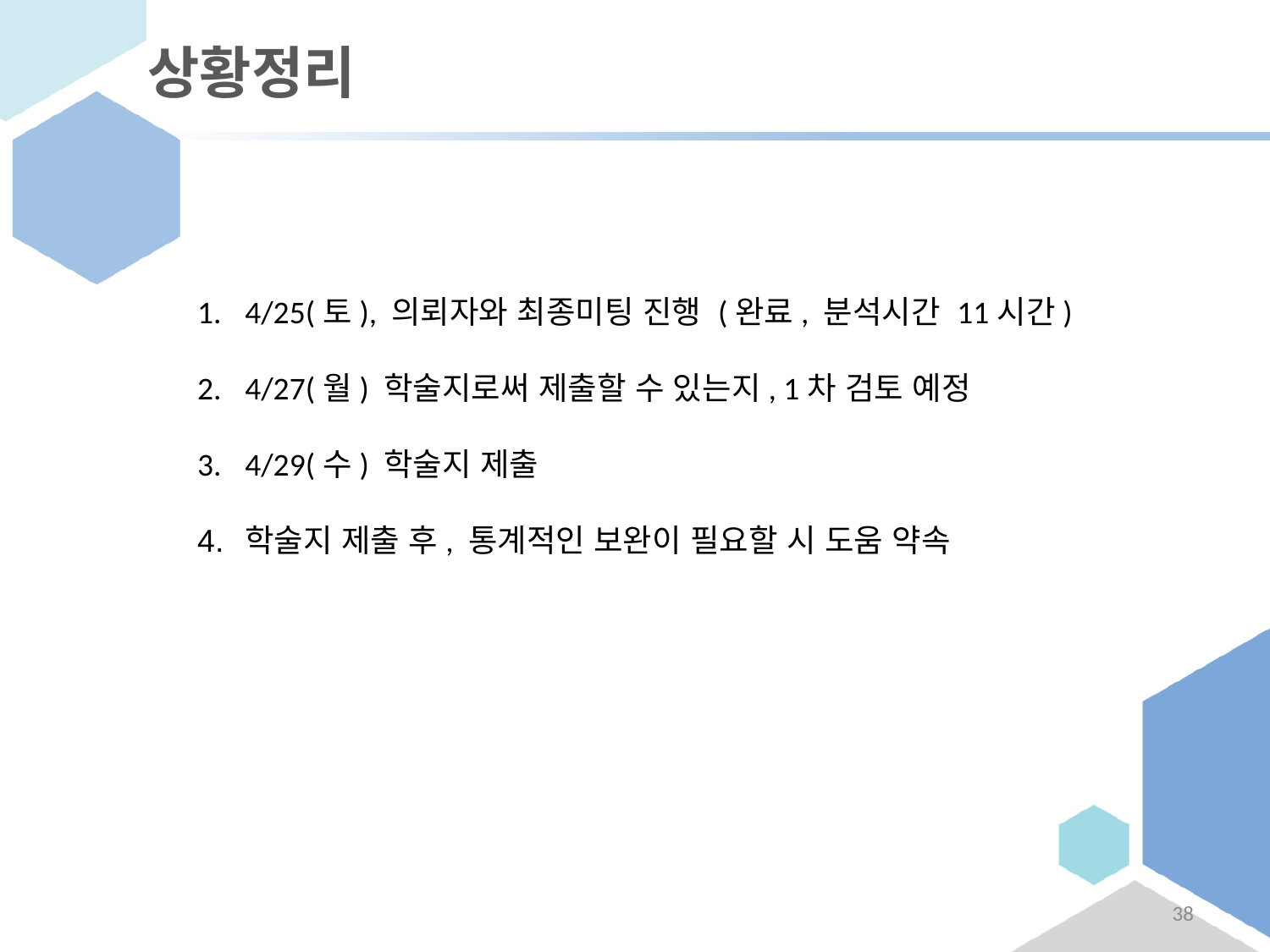

# 상황정리
4/25(토), 의뢰자와 최종미팅 진행 (완료, 분석시간 11시간)

4/27(월) 학술지로써 제출할 수 있는지, 1차 검토 예정

4/29(수) 학술지 제출

학술지 제출 후, 통계적인 보완이 필요할 시 도움 약속

38